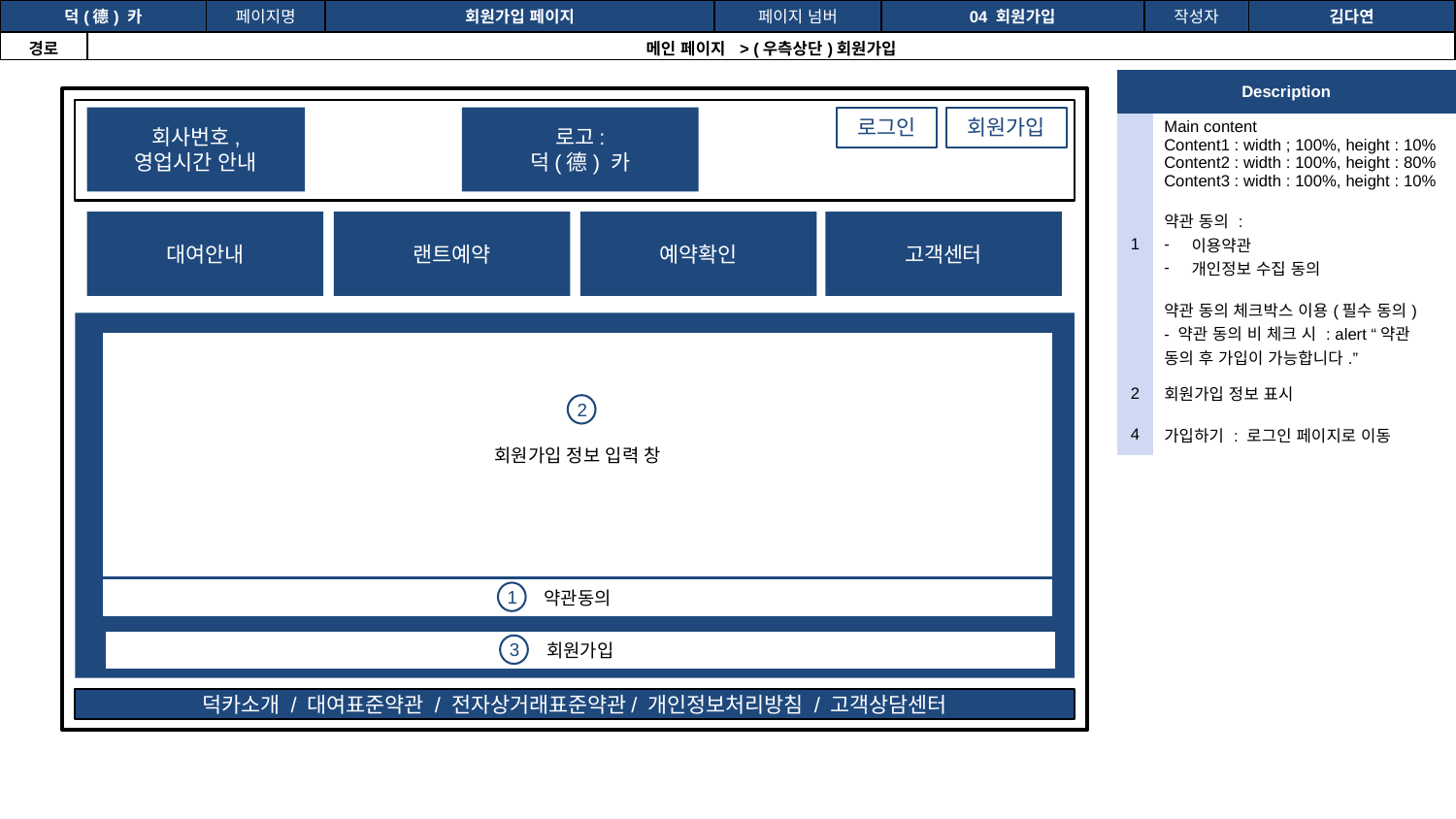

| 덕(德) 카 |  | 페이지명 | 회원가입 페이지 | 페이지 넘버 | 04 회원가입 | 작성자 | 김다연 |
| --- | --- | --- | --- | --- | --- | --- | --- |
| 경로 | 메인 페이지 > (우측상단)회원가입 |  |  |  |  |  |  |
공간(오피스) 대여 시스템
| Description |  |
| --- | --- |
|  | Main content Content1 : width ; 100%, height : 10% Content2 : width : 100%, height : 80% Content3 : width : 100%, height : 10% |
| 1 | 약관 동의 : 이용약관 개인정보 수집 동의 |
|  | 약관 동의 체크박스 이용(필수 동의) - 약관 동의 비 체크 시 : alert “약관 동의 후 가입이 가능합니다.” |
| 2 | 회원가입 정보 표시 |
| 4 | 가입하기 : 로그인 페이지로 이동 |

회사번호,
영업시간 안내
로고:
덕(德) 카
로그인
회원가입
대여안내
랜트예약
예약확인
고객센터

회원가입 정보 입력 창
2
약관동의
1
회원가입
3
덕카소개 / 대여표준약관 / 전자상거래표준약관/ 개인정보처리방침 / 고객상담센터